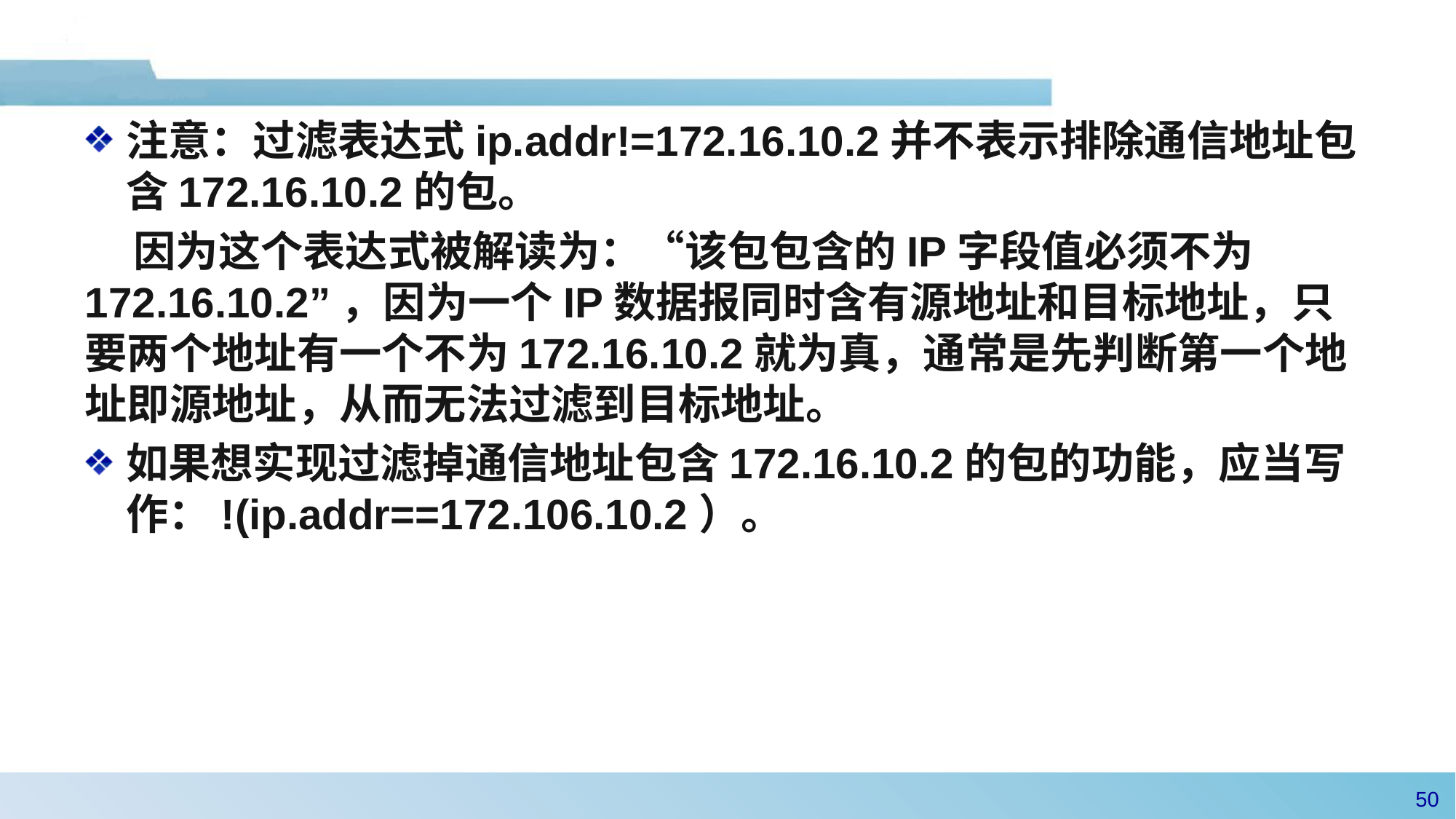

注意：过滤表达式ip.addr!=172.16.10.2并不表示排除通信地址包含172.16.10.2的包。
    因为这个表达式被解读为：“该包包含的IP字段值必须不为172.16.10.2”，因为一个IP数据报同时含有源地址和目标地址，只要两个地址有一个不为172.16.10.2就为真，通常是先判断第一个地址即源地址，从而无法过滤到目标地址。
如果想实现过滤掉通信地址包含172.16.10.2的包的功能，应当写作：!(ip.addr==172.106.10.2）。

50